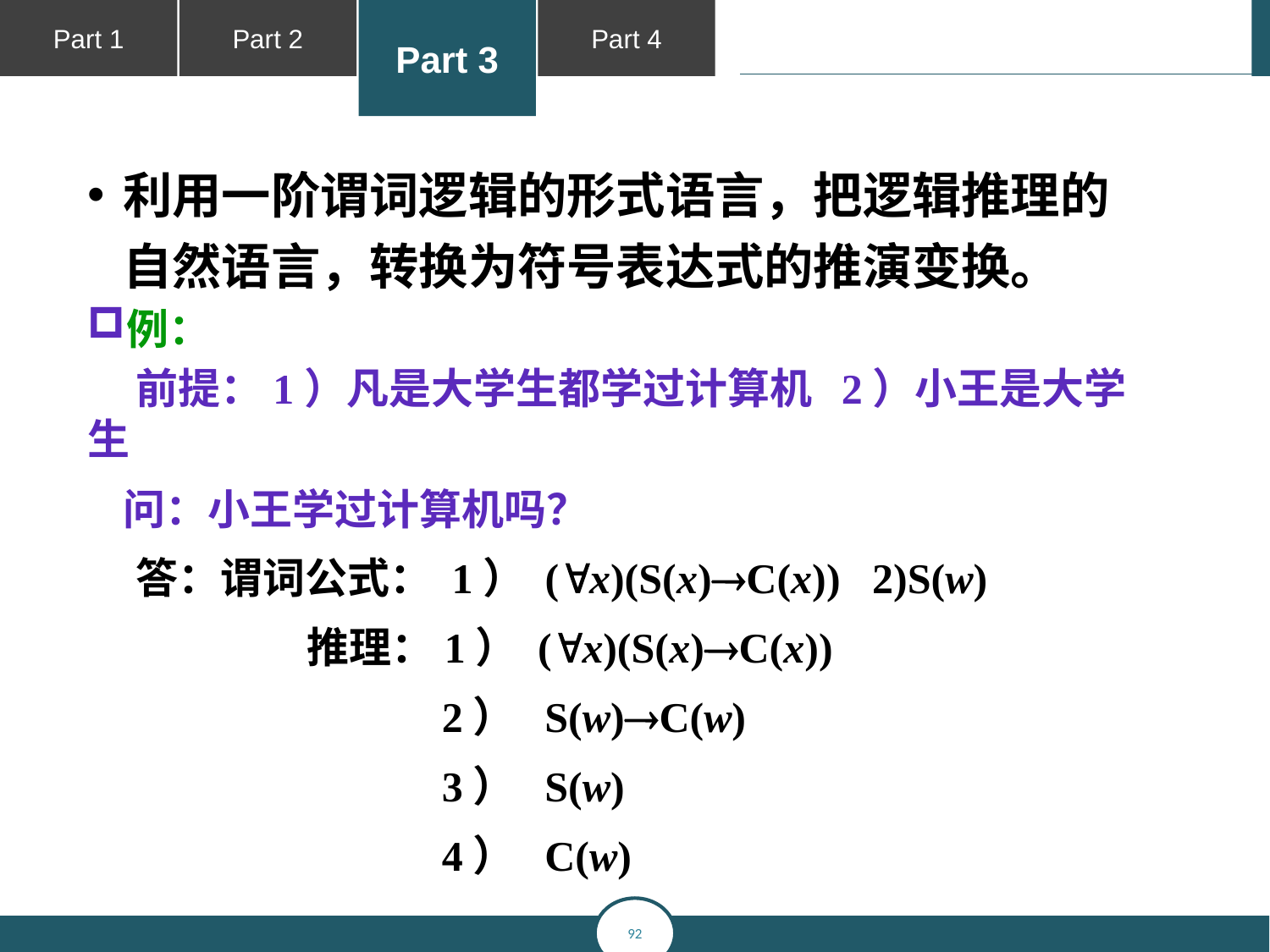

利用一阶谓词逻辑的形式语言，把逻辑推理的自然语言，转换为符号表达式的推演变换。
例：
    前提：1）凡是大学生都学过计算机  2）小王是大学生
	问：小王学过计算机吗？
    答：谓词公式： 1） (∀x)(S(x)→C(x))   2)S(w)
                 推理：1） (∀x)(S(x)→C(x))
                             2）  S(w)→C(w)
                             3）  S(w)
                             4）  C(w)